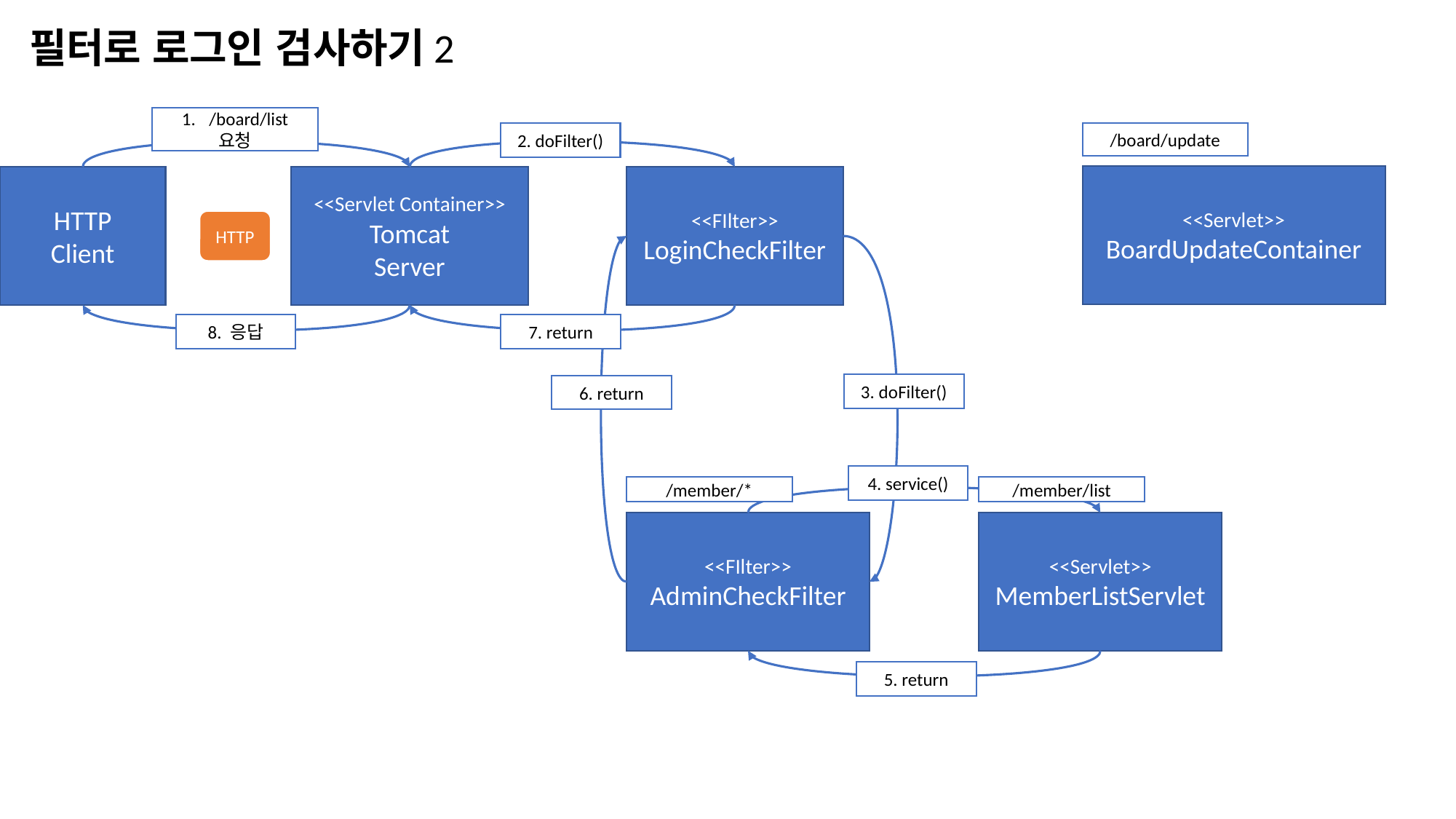

# 필터로 로그인 검사하기2
/board/list
요청
2. doFilter()
/board/update
<<Servlet>>
BoardUpdateContainer
HTTP
Client
<<Servlet Container>>
Tomcat
Server
<<FIlter>>
LoginCheckFilter
HTTP
7. return
8. 응답
3. doFilter()
6. return
4. service()
/member/*
/member/list
<<FIlter>>
AdminCheckFilter
<<Servlet>>
MemberListServlet
5. return